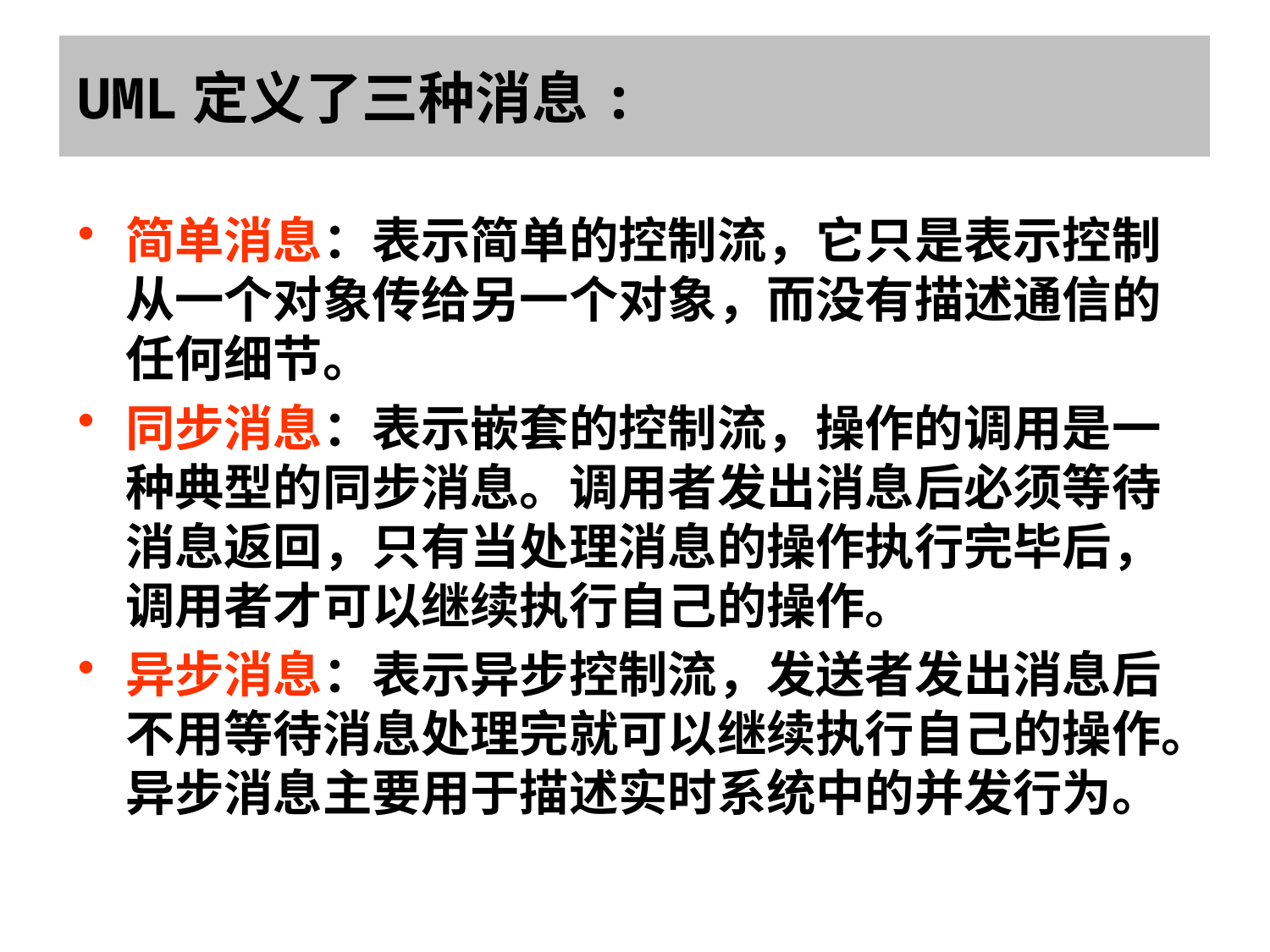

UML定义了三种消息:

简单消息：表示简单的控制流，它只是表示控制从一个对象传给另一个对象，而没有描述通信的任何细节。
同步消息：表示嵌套的控制流，操作的调用是一种典型的同步消息。调用者发出消息后必须等待消息返回，只有当处理消息的操作执行完毕后，调用者才可以继续执行自己的操作。
异步消息：表示异步控制流，发送者发出消息后不用等待消息处理完就可以继续执行自己的操作。异步消息主要用于描述实时系统中的并发行为。